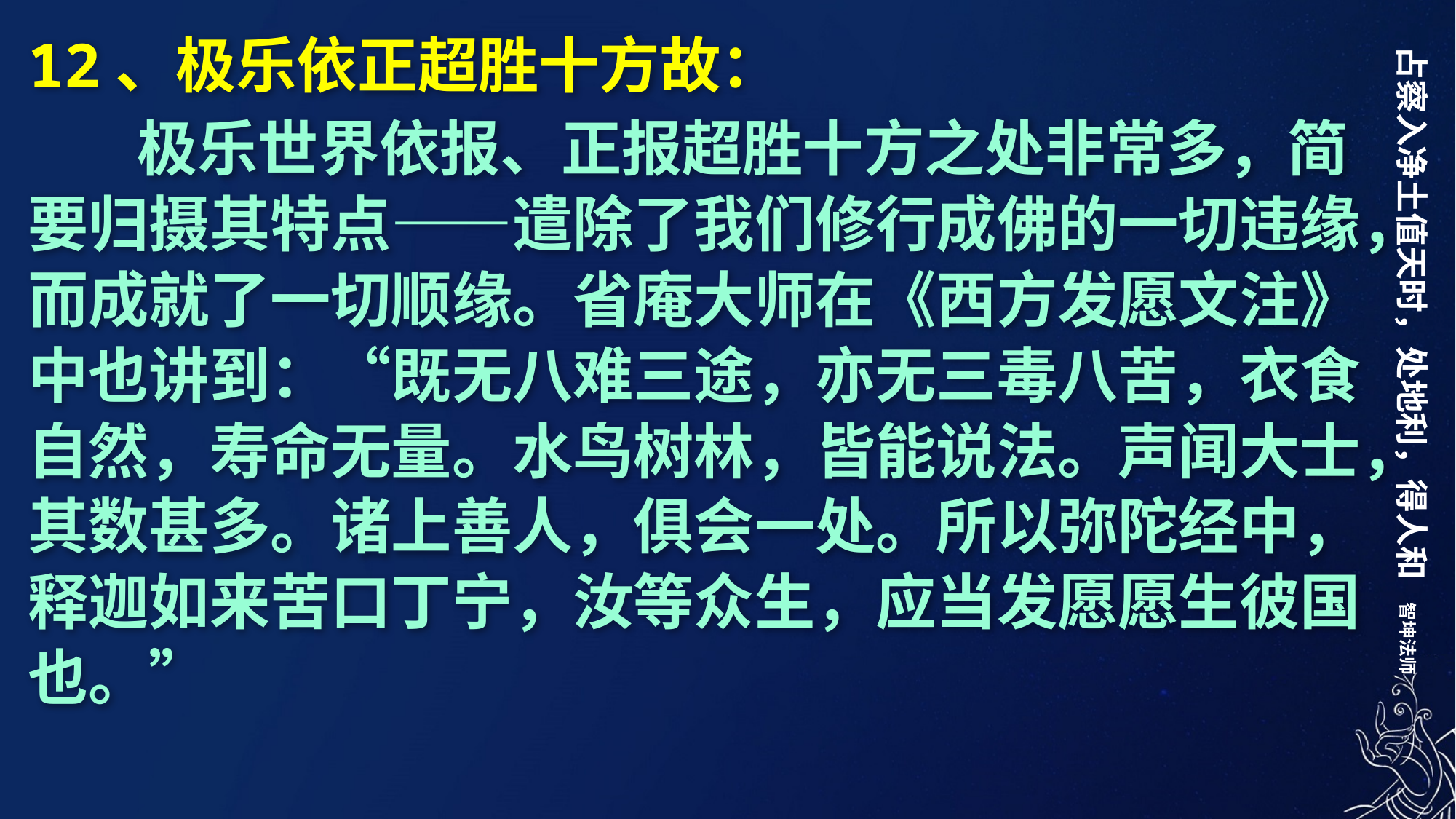

12、极乐依正超胜十方故：
	极乐世界依报、正报超胜十方之处非常多，简要归摄其特点——遣除了我们修行成佛的一切违缘，而成就了一切顺缘。省庵大师在《西方发愿文注》中也讲到：“既无八难三途，亦无三毒八苦，衣食自然，寿命无量。水鸟树林，皆能说法。声闻大士，其数甚多。诸上善人，俱会一处。所以弥陀经中，释迦如来苦口丁宁，汝等众生，应当发愿愿生彼国也。”